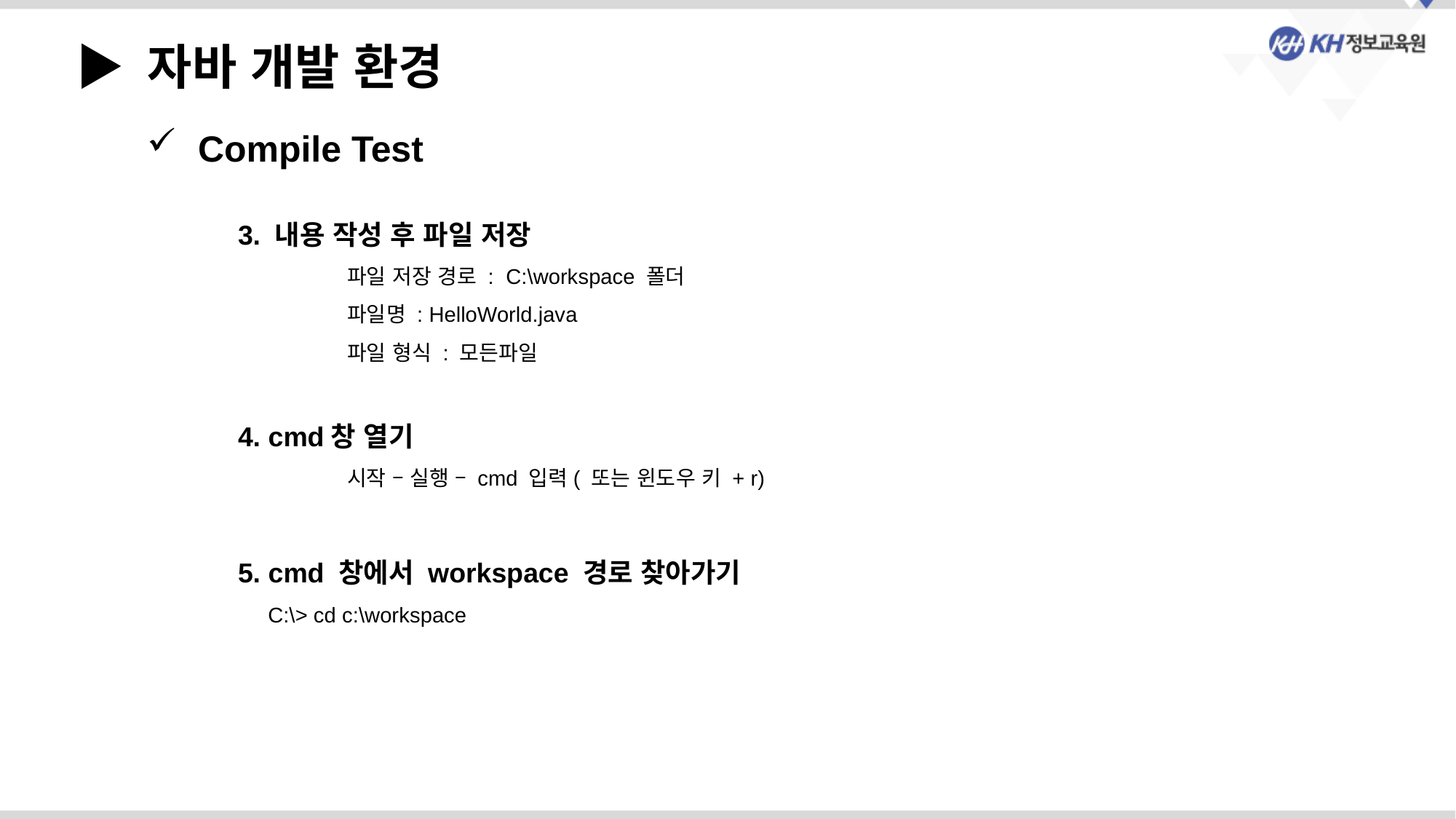

▶ 자바 개발 환경
 Compile Test
3. 내용 작성 후 파일 저장
	파일 저장 경로 :  C:\workspace 폴더
	파일명 : HelloWorld.java
	파일 형식 : 모든파일

4. cmd창 열기
     	시작 – 실행 – cmd 입력( 또는 윈도우 키 + r)

5. cmd 창에서 workspace 경로 찾아가기
     C:\> cd c:\workspace